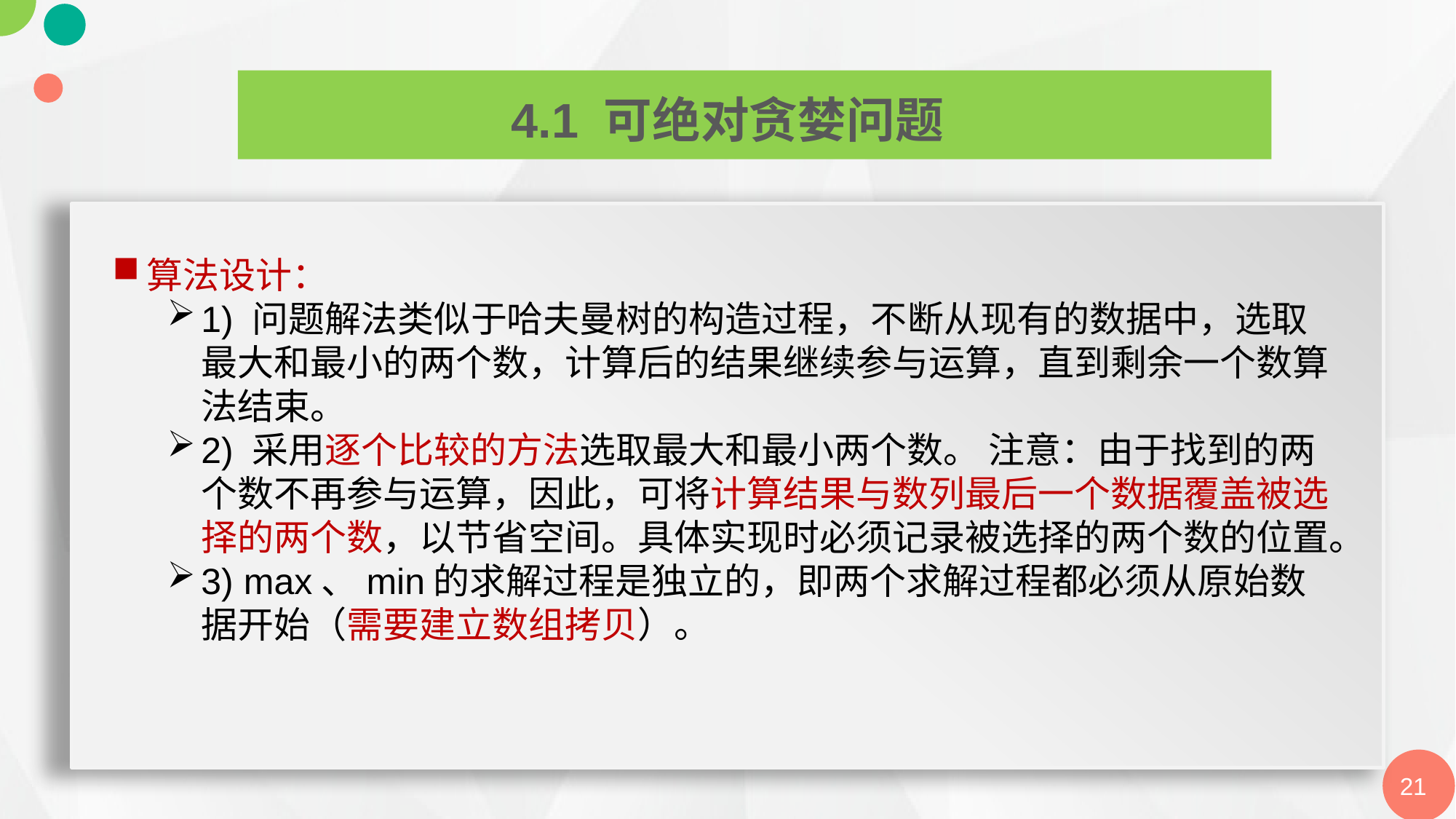

4.1 可绝对贪婪问题
算法设计：
1) 问题解法类似于哈夫曼树的构造过程，不断从现有的数据中，选取最大和最小的两个数，计算后的结果继续参与运算，直到剩余一个数算法结束。
2) 采用逐个比较的方法选取最大和最小两个数。 注意：由于找到的两个数不再参与运算，因此，可将计算结果与数列最后一个数据覆盖被选择的两个数，以节省空间。具体实现时必须记录被选择的两个数的位置。
3) max、min的求解过程是独立的，即两个求解过程都必须从原始数据开始（需要建立数组拷贝）。